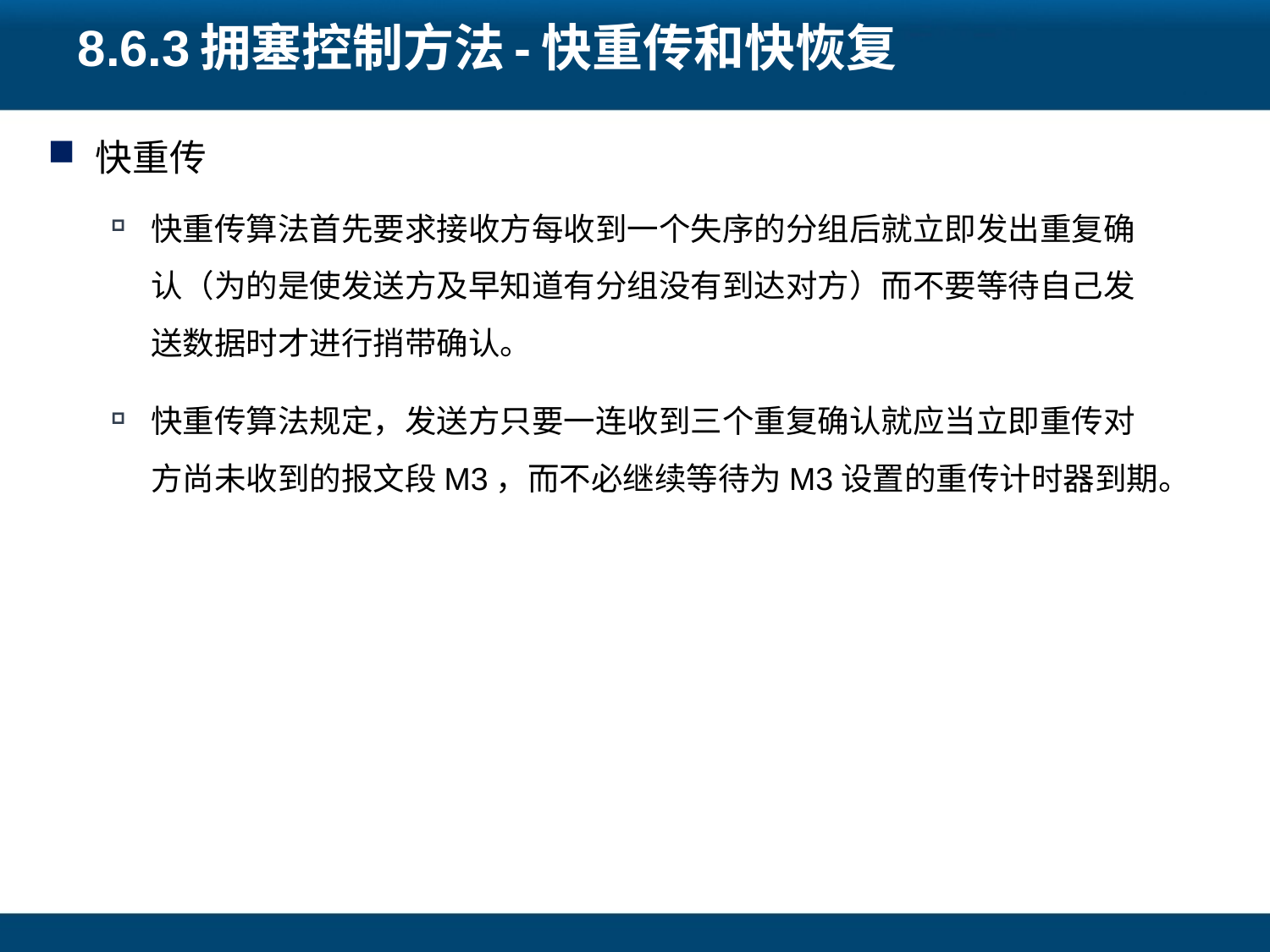

# 8.6.3拥塞控制方法-快重传和快恢复
快重传
快重传算法首先要求接收方每收到一个失序的分组后就立即发出重复确认（为的是使发送方及早知道有分组没有到达对方）而不要等待自己发送数据时才进行捎带确认。
快重传算法规定，发送方只要一连收到三个重复确认就应当立即重传对方尚未收到的报文段M3，而不必继续等待为M3设置的重传计时器到期。